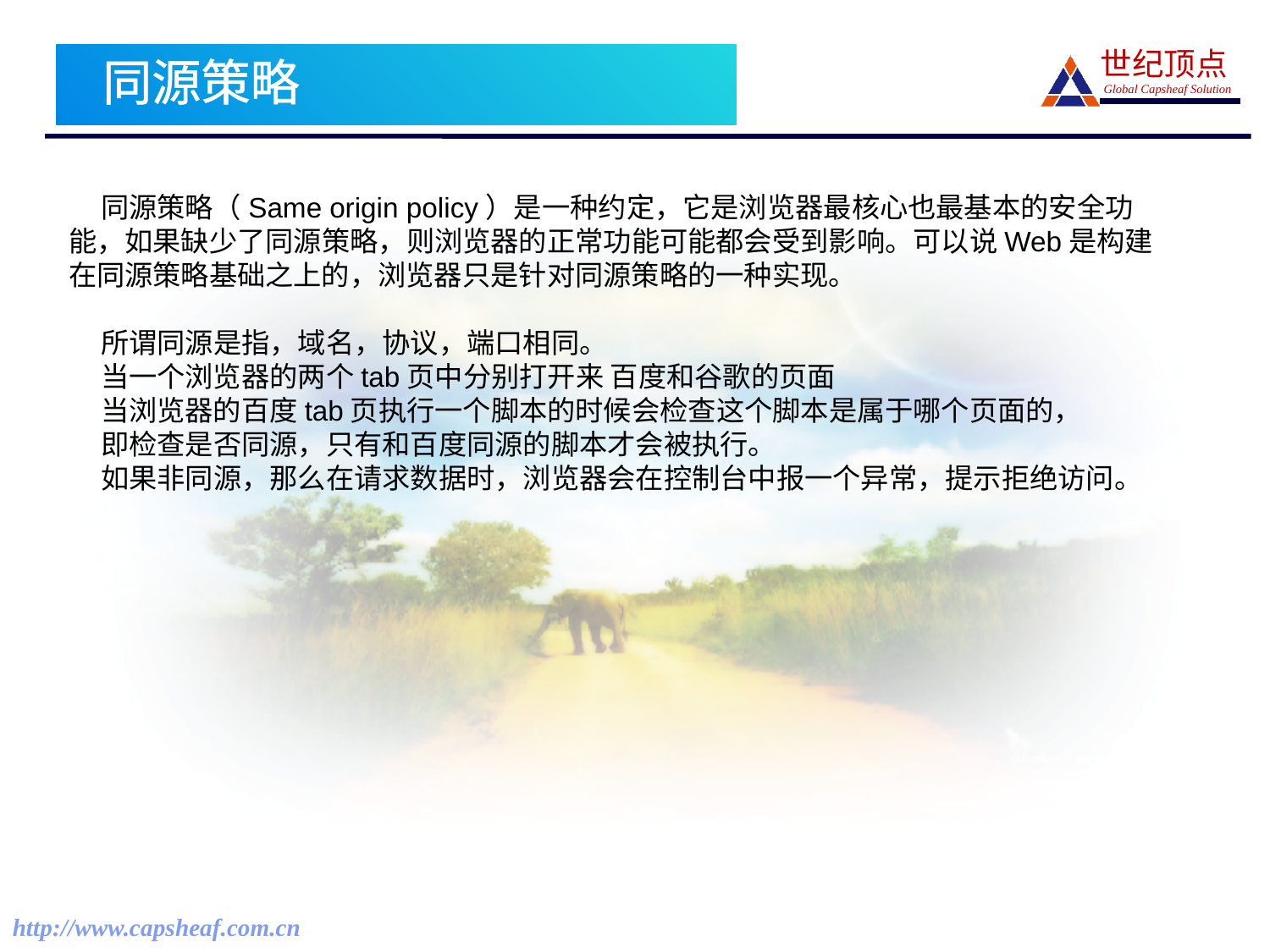

同源策略
    同源策略（Same origin policy）是一种约定，它是浏览器最核心也最基本的安全功能，如果缺少了同源策略，则浏览器的正常功能可能都会受到影响。可以说Web是构建在同源策略基础之上的，浏览器只是针对同源策略的一种实现。

    所谓同源是指，域名，协议，端口相同。
    当一个浏览器的两个tab页中分别打开来 百度和谷歌的页面
    当浏览器的百度tab页执行一个脚本的时候会检查这个脚本是属于哪个页面的，
    即检查是否同源，只有和百度同源的脚本才会被执行。
    如果非同源，那么在请求数据时，浏览器会在控制台中报一个异常，提示拒绝访问。